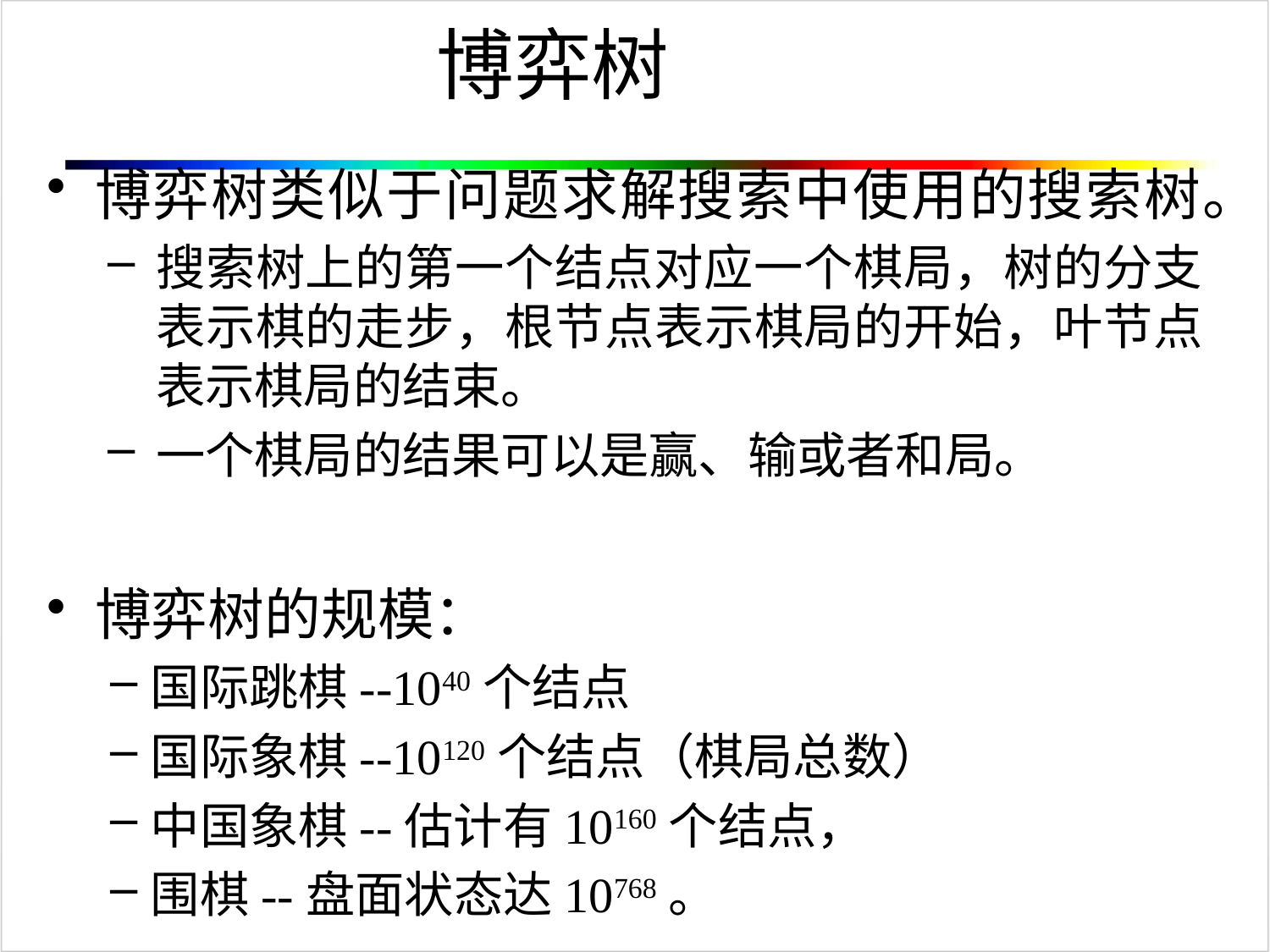

# 博弈树
博弈树类似于问题求解搜索中使用的搜索树。
搜索树上的第一个结点对应一个棋局，树的分支表示棋的走步，根节点表示棋局的开始，叶节点表示棋局的结束。
一个棋局的结果可以是赢、输或者和局。

博弈树的规模：
国际跳棋--1040个结点
国际象棋--10120个结点（棋局总数）
中国象棋--估计有10160个结点，
围棋--盘面状态达10768。